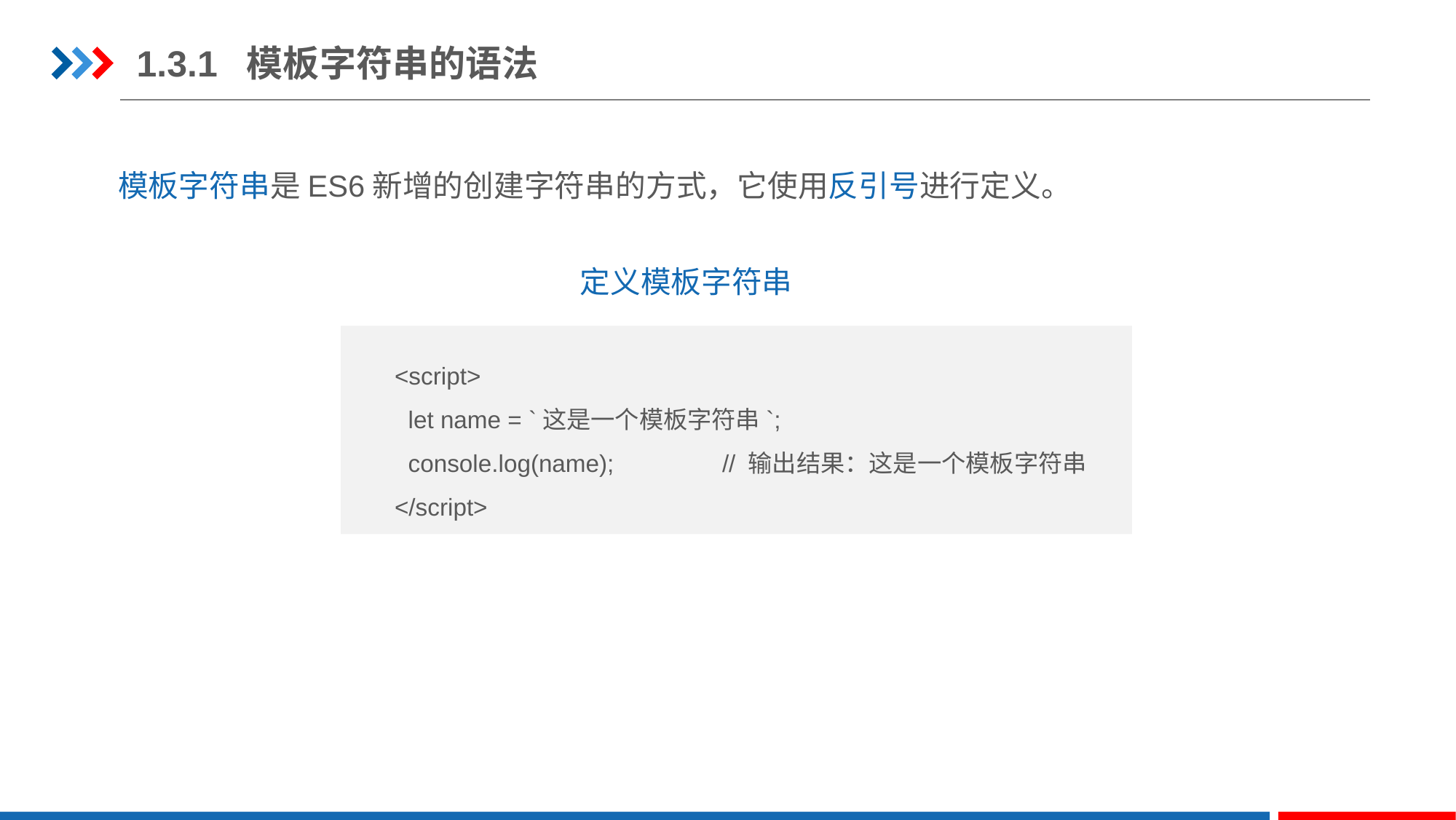

1.3.1  模板字符串的语法
模板字符串是ES6新增的创建字符串的方式，它使用反引号进行定义。
定义模板字符串

<script>
  let name = `这是一个模板字符串`;
  console.log(name);	// 输出结果：这是一个模板字符串
</script>